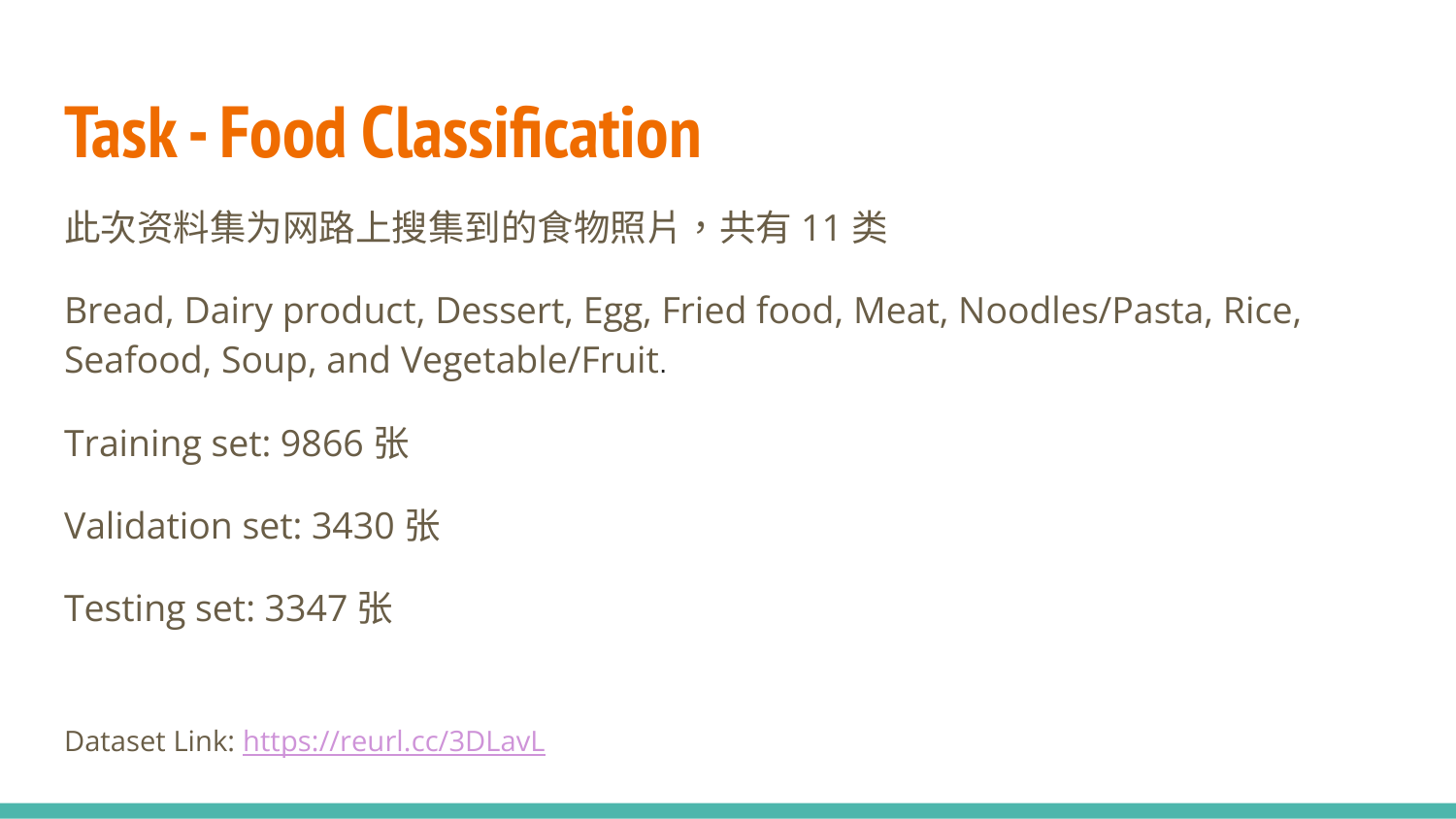

# Task - Food Classification
此次资料集为网路上搜集到的食物照片，共有11类
Bread, Dairy product, Dessert, Egg, Fried food, Meat, Noodles/Pasta, Rice, Seafood, Soup, and Vegetable/Fruit.
Training set: 9866张
Validation set: 3430张
Testing set: 3347张

Dataset Link: https://reurl.cc/3DLavL